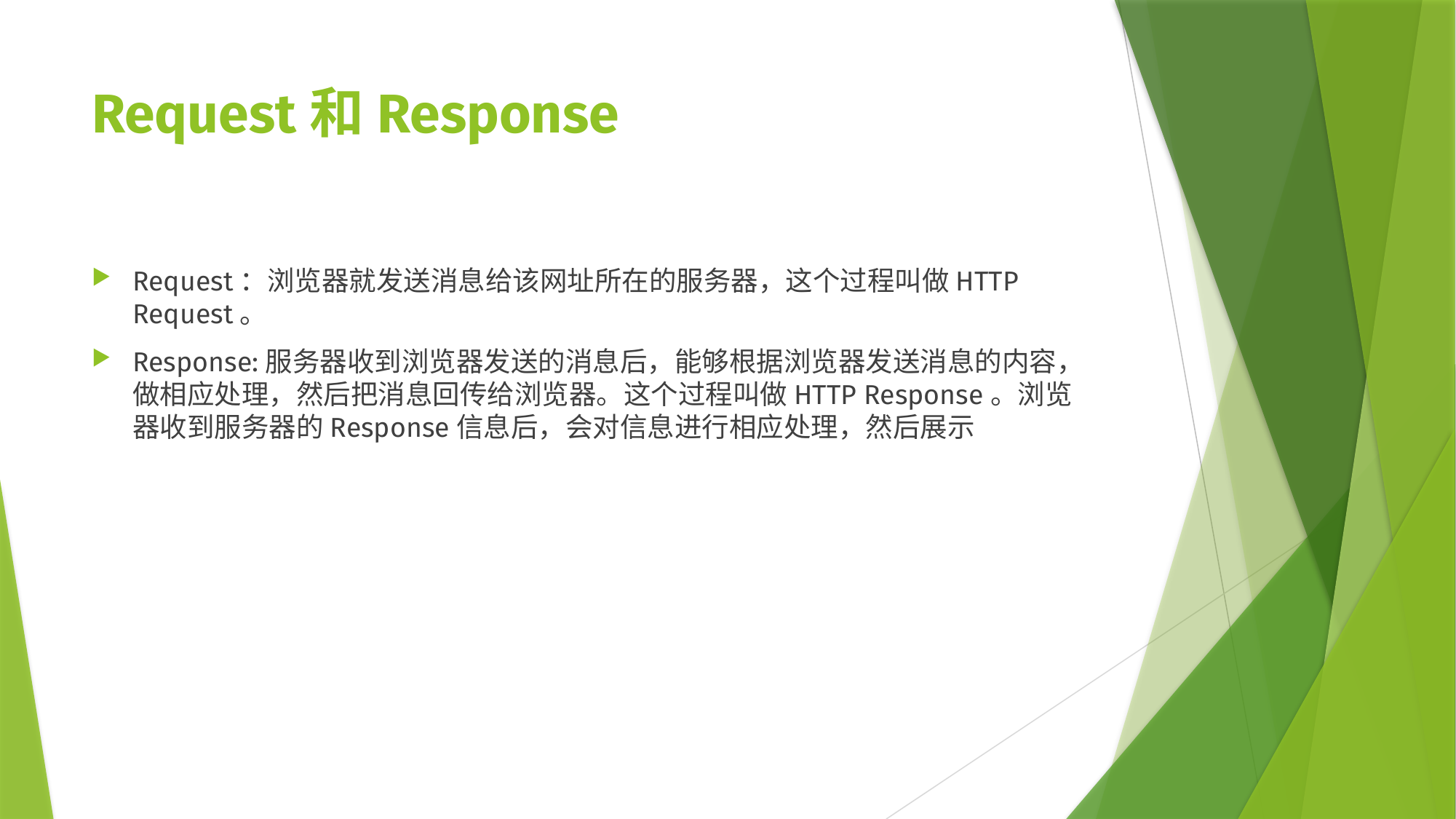

# Request和Response
Request：浏览器就发送消息给该网址所在的服务器，这个过程叫做HTTP Request。
Response:服务器收到浏览器发送的消息后，能够根据浏览器发送消息的内容，做相应处理，然后把消息回传给浏览器。这个过程叫做HTTP Response。浏览器收到服务器的Response信息后，会对信息进行相应处理，然后展示